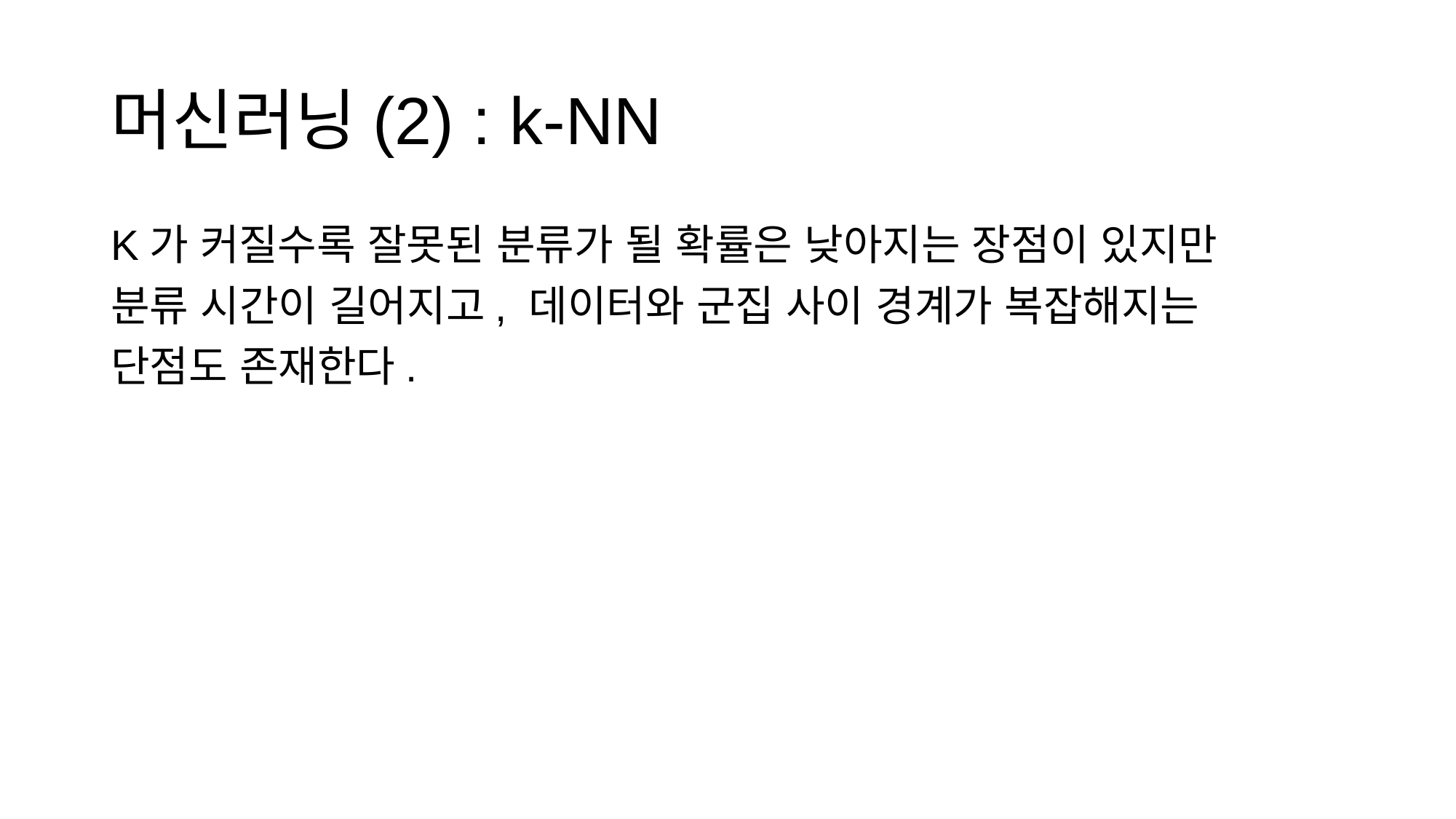

# 머신러닝(2) : k-NN
K가 커질수록 잘못된 분류가 될 확률은 낮아지는 장점이 있지만
분류 시간이 길어지고, 데이터와 군집 사이 경계가 복잡해지는
단점도 존재한다.